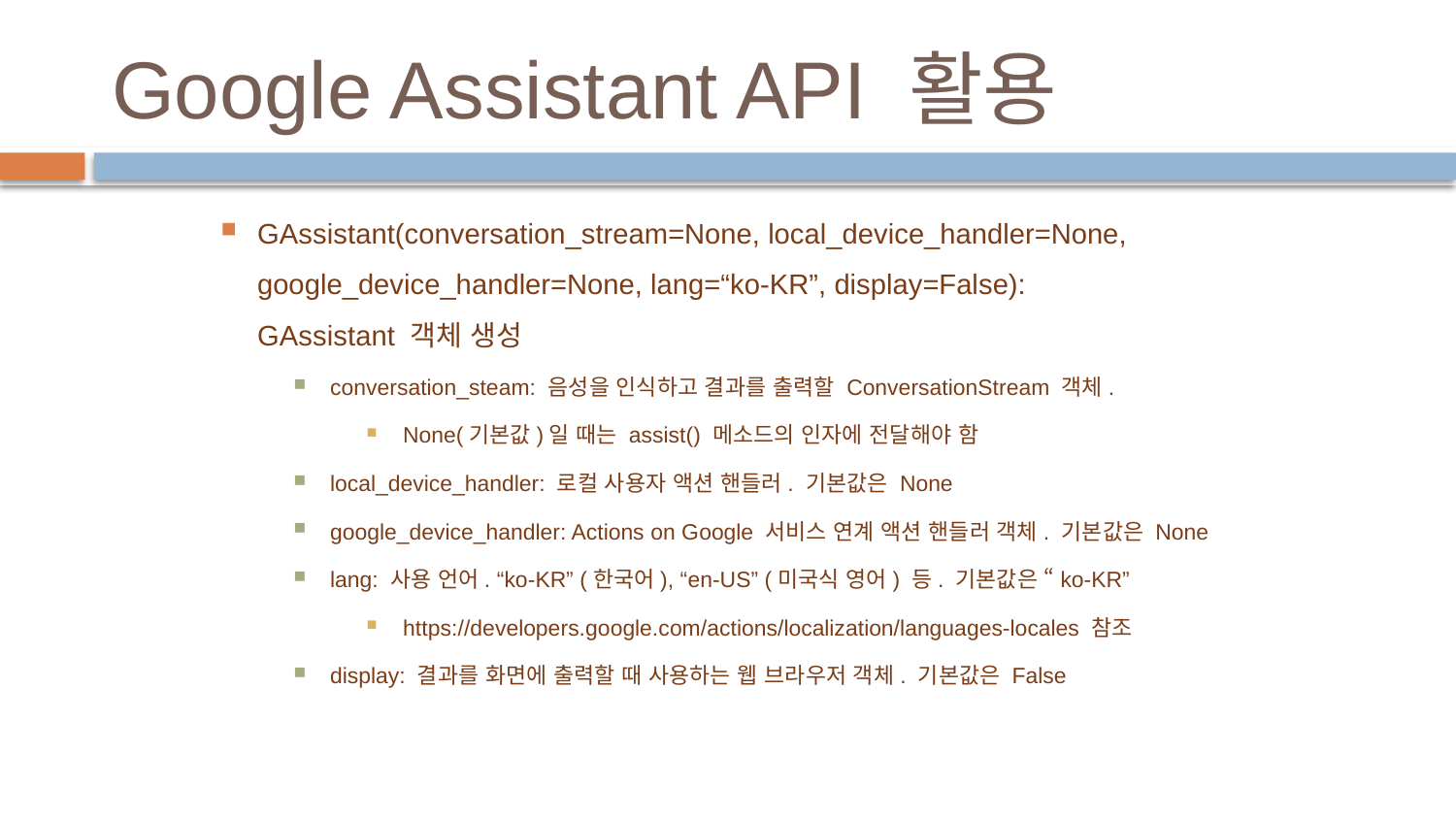

# Google Assistant API 활용
GAssistant(conversation_stream=None, local_device_handler=None, google_device_handler=None, lang=“ko-KR”, display=False):
GAssistant 객체 생성
conversation_steam: 음성을 인식하고 결과를 출력할 ConversationStream 객체.
None(기본값)일 때는 assist() 메소드의 인자에 전달해야 함
local_device_handler: 로컬 사용자 액션 핸들러. 기본값은 None
google_device_handler: Actions on Google 서비스 연계 액션 핸들러 객체. 기본값은 None
lang: 사용 언어. “ko-KR” (한국어), “en-US” (미국식 영어) 등. 기본값은 “ko-KR”
https://developers.google.com/actions/localization/languages-locales 참조
display: 결과를 화면에 출력할 때 사용하는 웹 브라우저 객체. 기본값은 False